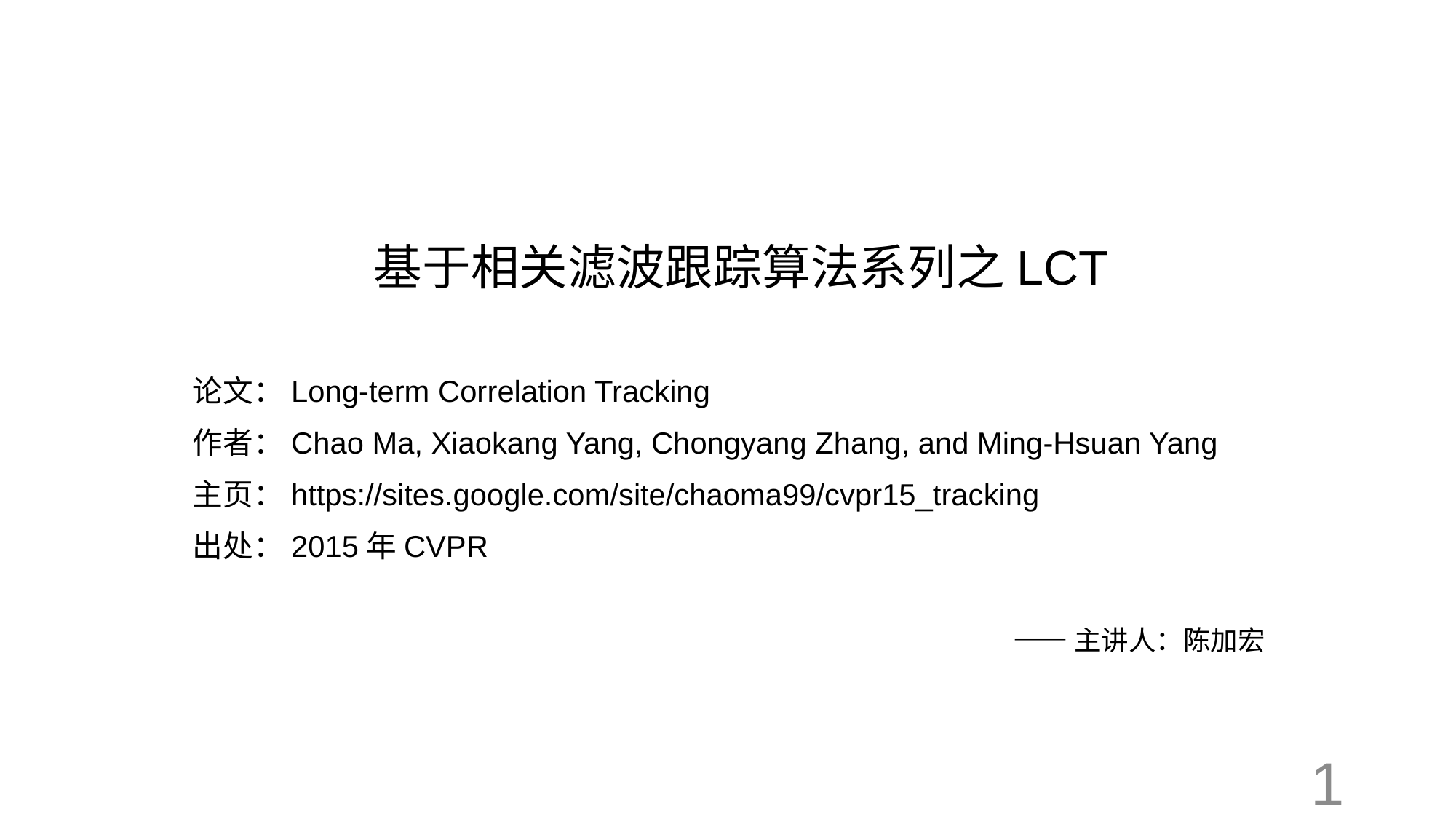

# 基于相关滤波跟踪算法系列之LCT
论文：Long-term Correlation Tracking
作者：Chao Ma, Xiaokang Yang, Chongyang Zhang, and Ming-Hsuan Yang
主页：https://sites.google.com/site/chaoma99/cvpr15_tracking
出处：2015年CVPR

——主讲人：陈加宏
1